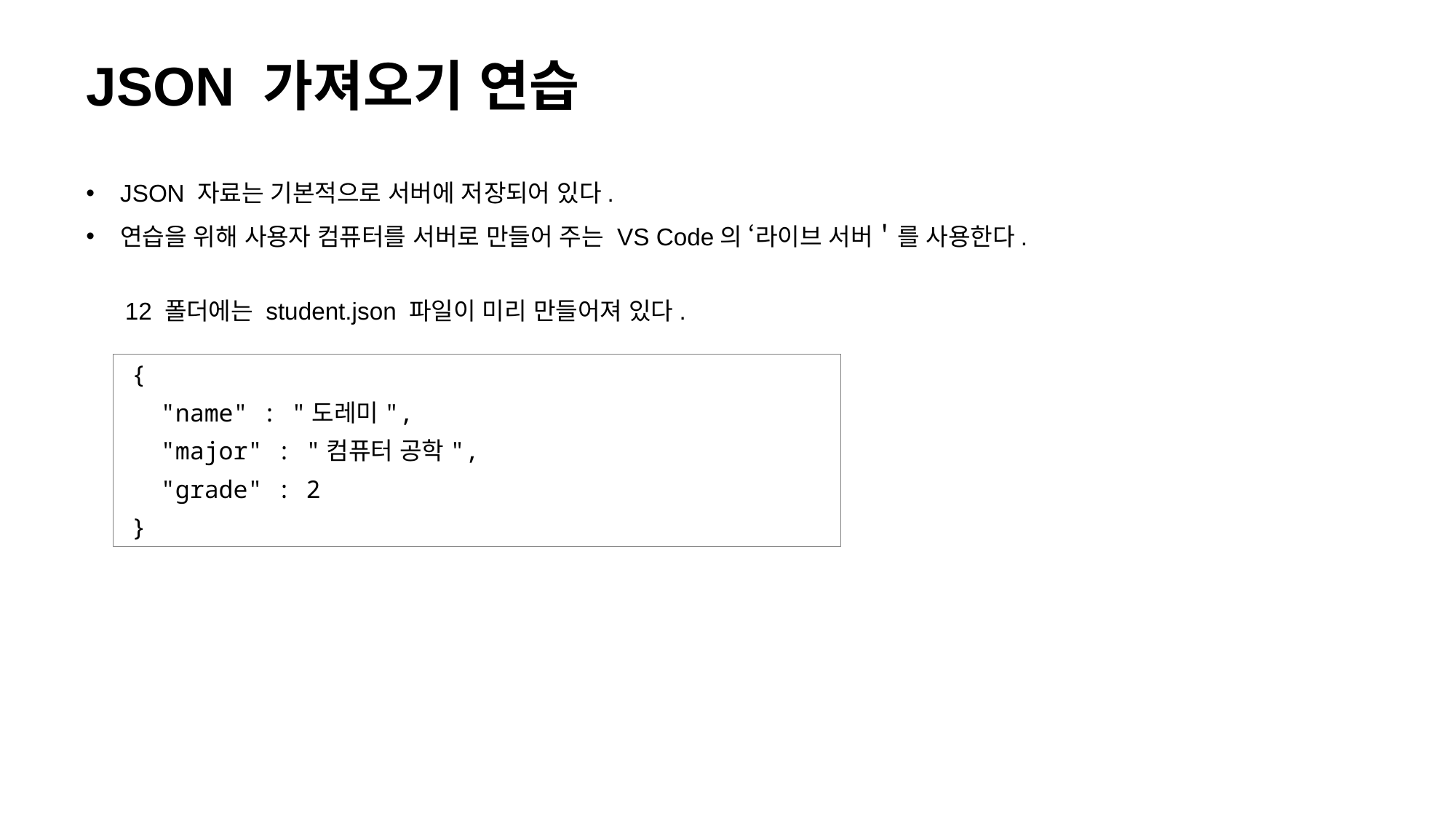

# JSON 가져오기 연습
JSON 자료는 기본적으로 서버에 저장되어 있다.
연습을 위해 사용자 컴퓨터를 서버로 만들어 주는 VS Code의 ‘라이브 서버＇를 사용한다.
12 폴더에는 student.json 파일이 미리 만들어져 있다.
{
  "name" : "도레미",
  "major" : "컴퓨터 공학",
  "grade" : 2
}